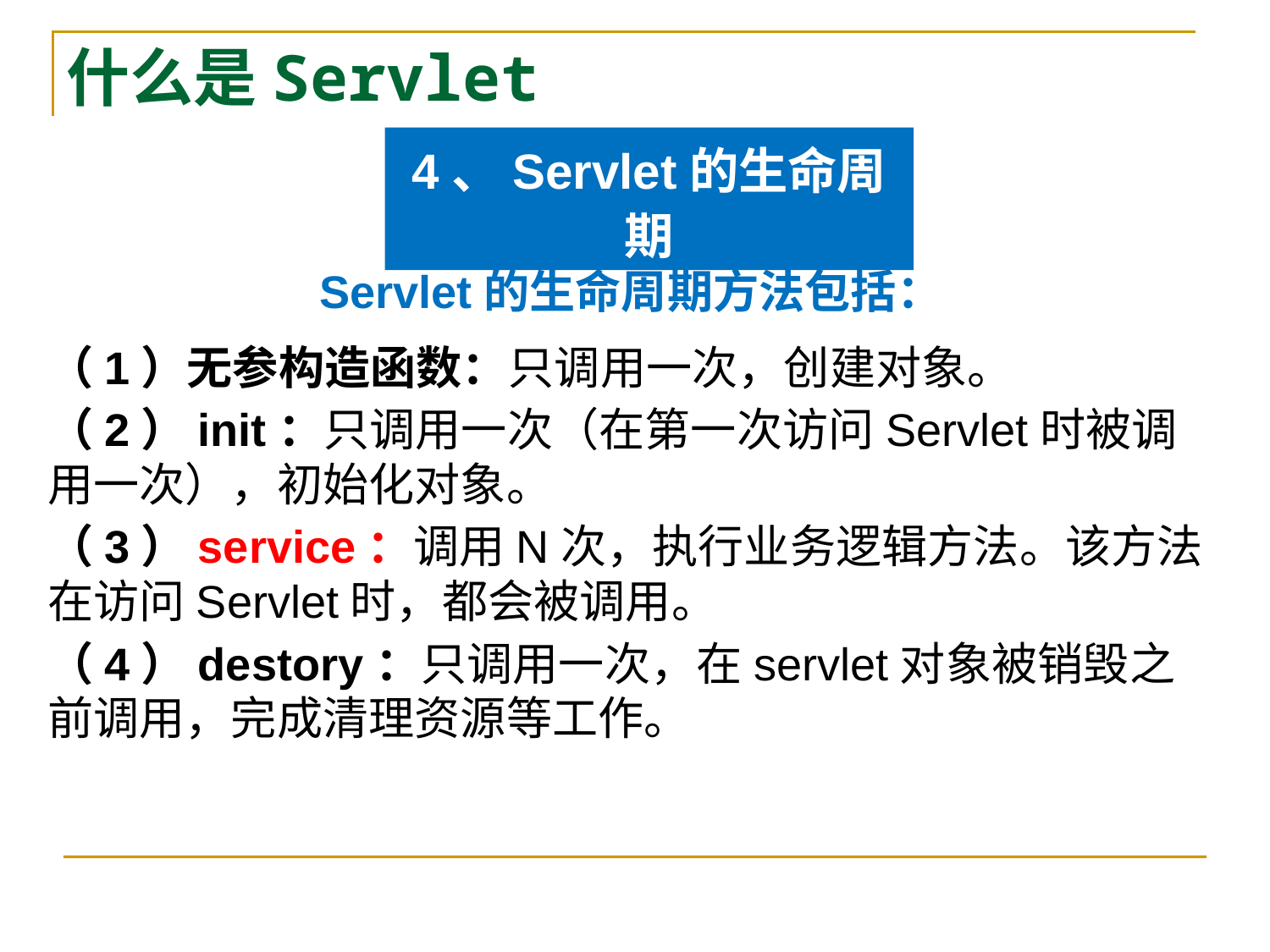

# 什么是Servlet
4、Servlet的生命周期
Servlet的生命周期方法包括：
（1）无参构造函数：只调用一次，创建对象。
（2）init：只调用一次（在第一次访问Servlet时被调用一次），初始化对象。
（3）service：调用N次，执行业务逻辑方法。该方法在访问Servlet时，都会被调用。
（4）destory：只调用一次，在servlet对象被销毁之前调用，完成清理资源等工作。